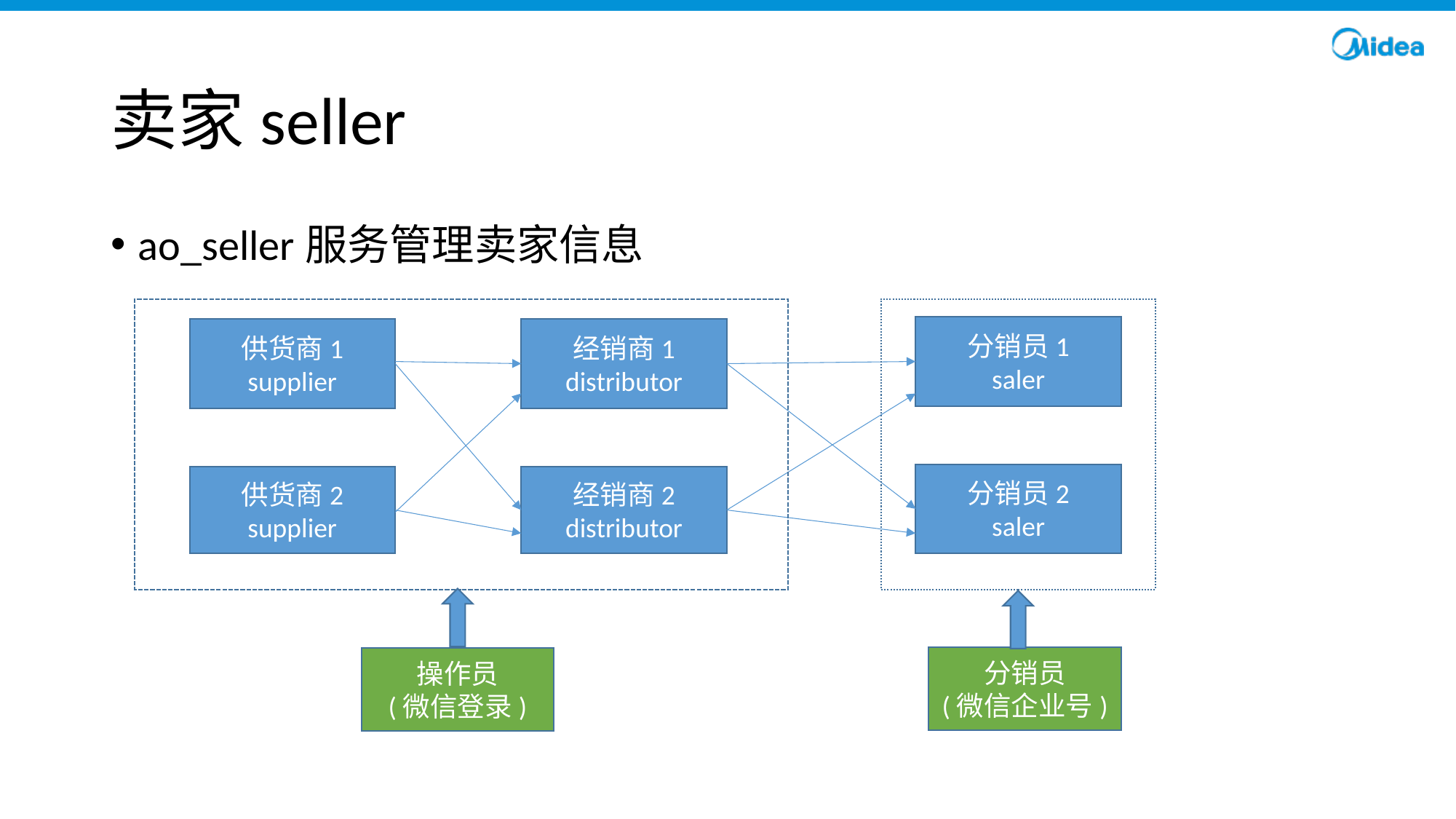

# 卖家seller
ao_seller服务管理卖家信息

分销员1
saler
供货商1
supplier
经销商1
distributor
分销员2
saler
供货商2
supplier
经销商2
distributor

分销员
(微信企业号)
操作员
(微信登录)